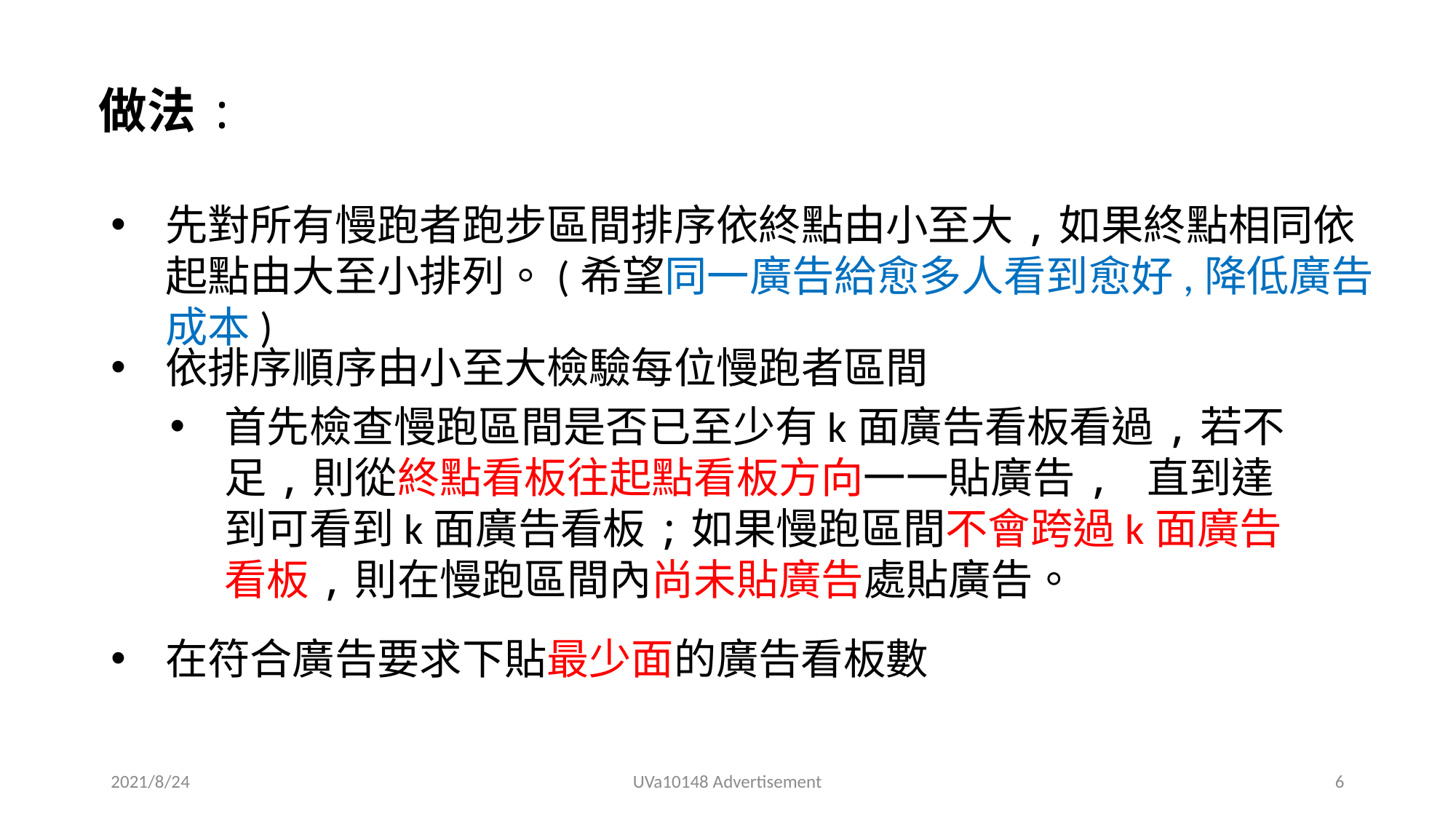

做法:
先對所有慢跑者跑步區間排序依終點由小至大,如果終點相同依起點由大至小排列。(希望同一廣告給愈多人看到愈好,降低廣告成本)
依排序順序由小至大檢驗每位慢跑者區間
首先檢查慢跑區間是否已至少有k面廣告看板看過,若不足,則從終點看板往起點看板方向一一貼廣告, 直到達到可看到k面廣告看板;如果慢跑區間不會跨過k面廣告看板,則在慢跑區間內尚未貼廣告處貼廣告。
在符合廣告要求下貼最少面的廣告看板數
2021/8/24
UVa10148 Advertisement
6